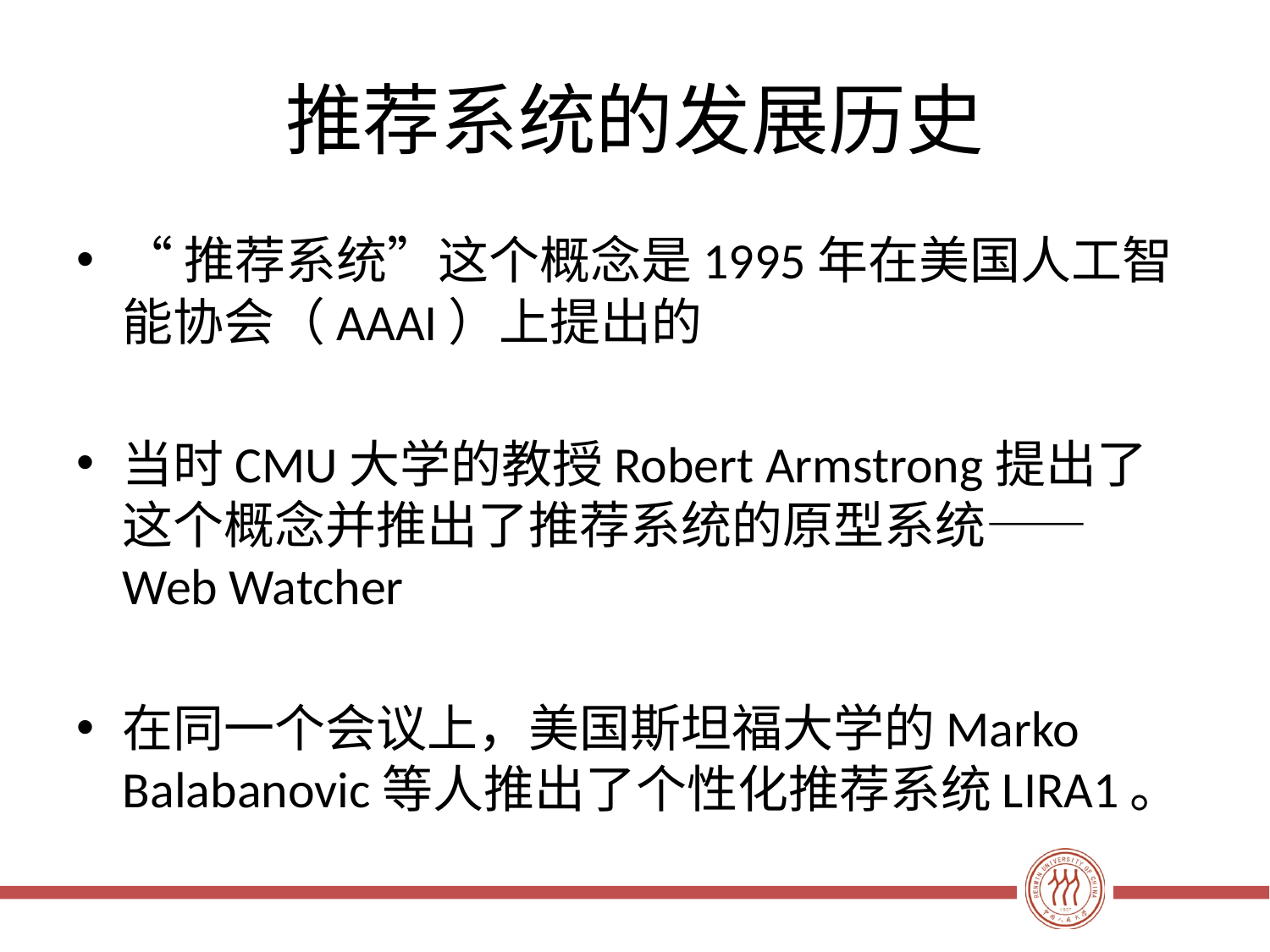

# 推荐系统的发展历史
“推荐系统”这个概念是1995年在美国人工智能协会（AAAI）上提出的

当时CMU大学的教授Robert Armstrong提出了这个概念并推出了推荐系统的原型系统——Web Watcher

在同一个会议上，美国斯坦福大学的Marko Balabanovic等人推出了个性化推荐系统LIRA1。